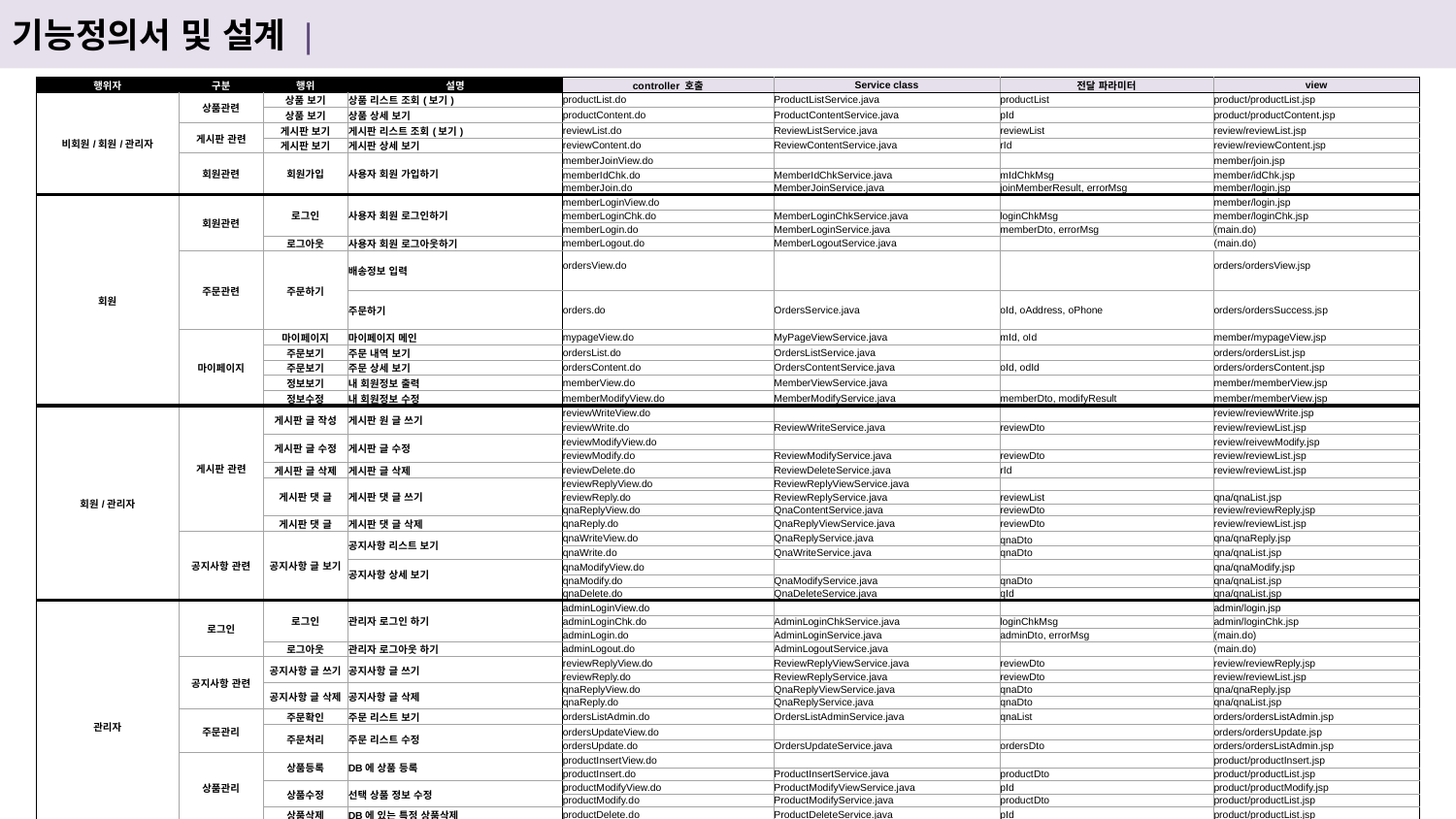

기능정의서 및 설계 |
기준선(좌)
기준선(우)
| 행위자 | 구분 | 행위 | 설명 | controller 호출 | Service class | 전달 파라미터 | view |
| --- | --- | --- | --- | --- | --- | --- | --- |
| 비회원/회원/관리자 | 상품관련 | 상품 보기 | 상품 리스트 조회(보기) | productList.do | ProductListService.java | productList | product/productList.jsp |
|  |  | 상품 보기 | 상품 상세 보기 | productContent.do | ProductContentService.java | pId | product/productContent.jsp |
|  | 게시판 관련 | 게시판 보기 | 게시판 리스트 조회(보기) | reviewList.do | ReviewListService.java | reviewList | review/reviewList.jsp |
|  |  | 게시판 보기 | 게시판 상세 보기 | reviewContent.do | ReviewContentService.java | rId | review/reviewContent.jsp |
|  | 회원관련 | 회원가입 | 사용자 회원 가입하기 | memberJoinView.do |  |  | member/join.jsp |
|  |  |  |  | memberIdChk.do | MemberIdChkService.java | mIdChkMsg | member/idChk.jsp |
|  |  |  |  | memberJoin.do | MemberJoinService.java | joinMemberResult, errorMsg | member/login.jsp |
| 회원 | 회원관련 | 로그인 | 사용자 회원 로그인하기 | memberLoginView.do |  |  | member/login.jsp |
|  |  |  |  | memberLoginChk.do | MemberLoginChkService.java | loginChkMsg | member/loginChk.jsp |
|  |  |  |  | memberLogin.do | MemberLoginService.java | memberDto, errorMsg | (main.do) |
|  |  | 로그아웃 | 사용자 회원 로그아웃하기 | memberLogout.do | MemberLogoutService.java |  | (main.do) |
|  | 주문관련 | 주문하기 | 배송정보 입력 | ordersView.do |  |  | orders/ordersView.jsp |
|  |  |  | 주문하기 | orders.do | OrdersService.java | oId, oAddress, oPhone | orders/ordersSuccess.jsp |
|  | 마이페이지 | 마이페이지 | 마이페이지 메인 | mypageView.do | MyPageViewService.java | mId, oId | member/mypageView.jsp |
|  |  | 주문보기 | 주문 내역 보기 | ordersList.do | OrdersListService.java |  | orders/ordersList.jsp |
|  |  | 주문보기 | 주문 상세 보기 | ordersContent.do | OrdersContentService.java | oId, odId | orders/ordersContent.jsp |
|  |  | 정보보기 | 내 회원정보 출력 | memberView.do | MemberViewService.java |  | member/memberView.jsp |
|  |  | 정보수정 | 내 회원정보 수정 | memberModifyView.do | MemberModifyService.java | memberDto, modifyResult | member/memberView.jsp |
| 회원/관리자 | 게시판 관련 | 게시판 글 작성 | 게시판 원 글 쓰기 | reviewWriteView.do |  |  | review/reviewWrite.jsp |
|  |  |  |  | reviewWrite.do | ReviewWriteService.java | reviewDto | review/reviewList.jsp |
|  |  | 게시판 글 수정 | 게시판 글 수정 | reviewModifyView.do |  |  | review/reivewModify.jsp |
|  |  |  |  | reviewModify.do | ReviewModifyService.java | reviewDto | review/reviewList.jsp |
|  |  | 게시판 글 삭제 | 게시판 글 삭제 | reviewDelete.do | ReviewDeleteService.java | rId | review/reviewList.jsp |
|  |  | 게시판 댓 글 | 게시판 댓 글 쓰기 | reviewReplyView.do | ReviewReplyViewService.java |  |  |
|  |  |  |  | reviewReply.do | ReviewReplyService.java | reviewList | qna/qnaList.jsp |
|  |  |  |  | qnaReplyView.do | QnaContentService.java | reviewDto | review/reviewReply.jsp |
|  |  | 게시판 댓 글 | 게시판 댓 글 삭제 | qnaReply.do | QnaReplyViewService.java | reviewDto | review/reviewList.jsp |
|  | 공지사항 관련 | 공지사항 글 보기 | 공지사항 리스트 보기 | qnaWriteView.do | QnaReplyService.java | qnaDto | qna/qnaReply.jsp |
|  |  |  |  | qnaWrite.do | QnaWriteService.java | qnaDto | qna/qnaList.jsp |
|  |  |  | 공지사항 상세 보기 | qnaModifyView.do |  |  | qna/qnaModify.jsp |
|  |  |  |  | qnaModify.do | QnaModifyService.java | qnaDto | qna/qnaList.jsp |
|  |  |  |  | qnaDelete.do | QnaDeleteService.java | qId | qna/qnaList.jsp |
| 관리자 | 로그인 | 로그인 | 관리자 로그인 하기 | adminLoginView.do |  |  | admin/login.jsp |
|  |  |  |  | adminLoginChk.do | AdminLoginChkService.java | loginChkMsg | admin/loginChk.jsp |
|  |  |  |  | adminLogin.do | AdminLoginService.java | adminDto, errorMsg | (main.do) |
|  |  | 로그아웃 | 관리자 로그아웃 하기 | adminLogout.do | AdminLogoutService.java |  | (main.do) |
|  | 공지사항 관련 | 공지사항 글 쓰기 | 공지사항 글 쓰기 | reviewReplyView.do | ReviewReplyViewService.java | reviewDto | review/reviewReply.jsp |
|  |  |  |  | reviewReply.do | ReviewReplyService.java | reviewDto | review/reviewList.jsp |
|  |  | 공지사항 글 삭제 | 공지사항 글 삭제 | qnaReplyView.do | QnaReplyViewService.java | qnaDto | qna/qnaReply.jsp |
|  |  |  |  | qnaReply.do | QnaReplyService.java | qnaDto | qna/qnaList.jsp |
|  | 주문관리 | 주문확인 | 주문 리스트 보기 | ordersListAdmin.do | OrdersListAdminService.java | qnaList | orders/ordersListAdmin.jsp |
|  |  | 주문처리 | 주문 리스트 수정 | ordersUpdateView.do |  |  | orders/ordersUpdate.jsp |
|  |  |  |  | ordersUpdate.do | OrdersUpdateService.java | ordersDto | orders/ordersListAdmin.jsp |
|  | 상품관리 | 상품등록 | DB에 상품 등록 | productInsertView.do |  |  | product/productInsert.jsp |
|  |  |  |  | productInsert.do | ProductInsertService.java | productDto | product/productList.jsp |
|  |  | 상품수정 | 선택 상품 정보 수정 | productModifyView.do | ProductModifyViewService.java | pId | product/productModify.jsp |
|  |  |  |  | productModify.do | ProductModifyService.java | productDto | product/productList.jsp |
|  |  | 상품삭제 | DB에 있는 특정 상품삭제 | productDelete.do | ProductDeleteService.java | pId | product/productList.jsp |
|  | 회원관리 | 회원보기 | 회원 리스트 출력 | memberList.do | MemberListService.java |  | member/memberList.jsp |
|  |  | 회원삭제 | 특정 회원 탈퇴 처리 | memberDelete.do | MemberDeleteService.java | memberList | member/memberList.jsp |
15